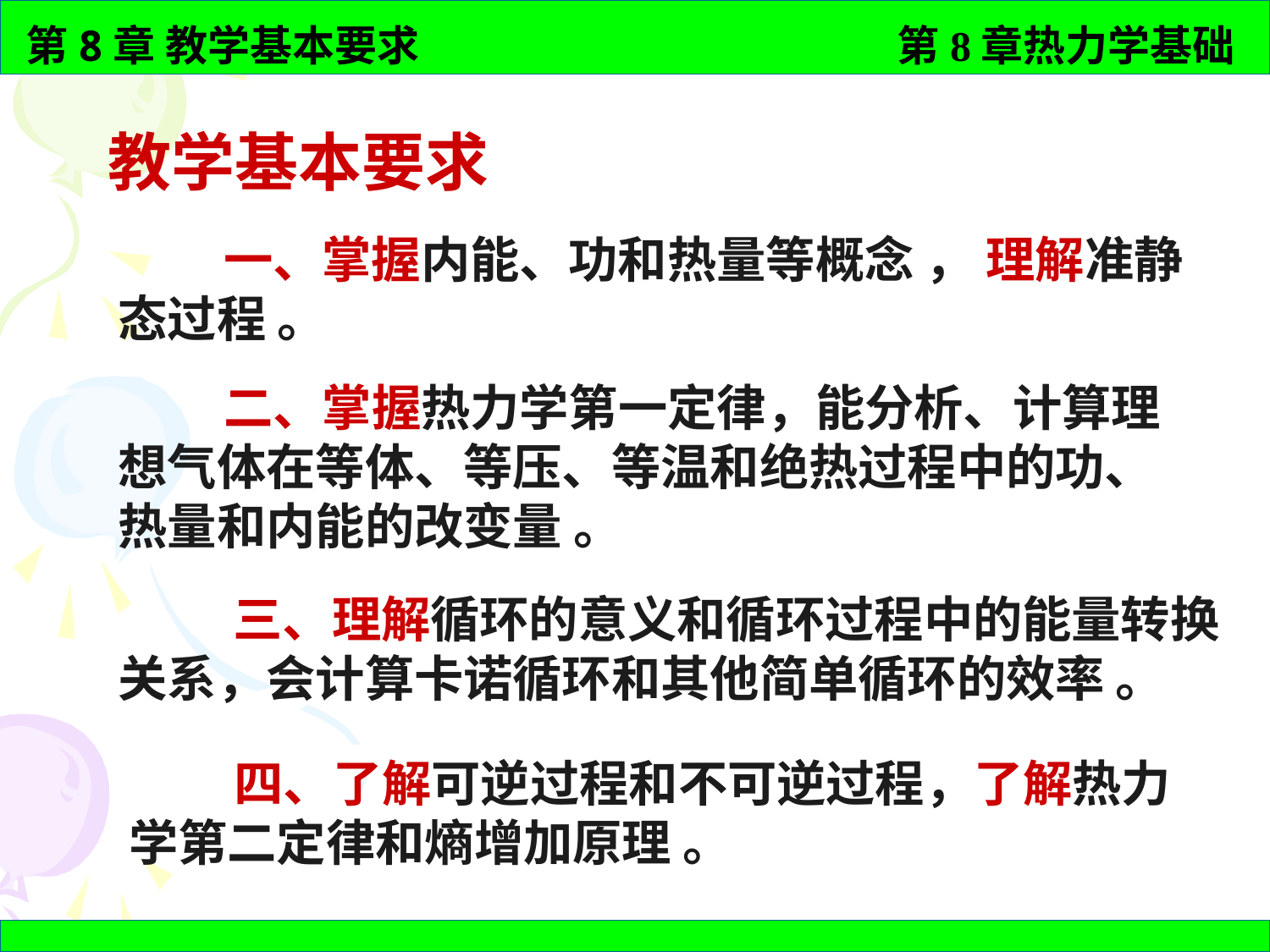

教学基本要求
          一、掌握内能、功和热量等概念 ， 理解准静态过程 。
          二、掌握热力学第一定律，能分析、计算理想气体在等体、等压、等温和绝热过程中的功、热量和内能的改变量 。
           三、理解循环的意义和循环过程中的能量转换关系，会计算卡诺循环和其他简单循环的效率 。
          四、了解可逆过程和不可逆过程，了解热力学第二定律和熵增加原理 。